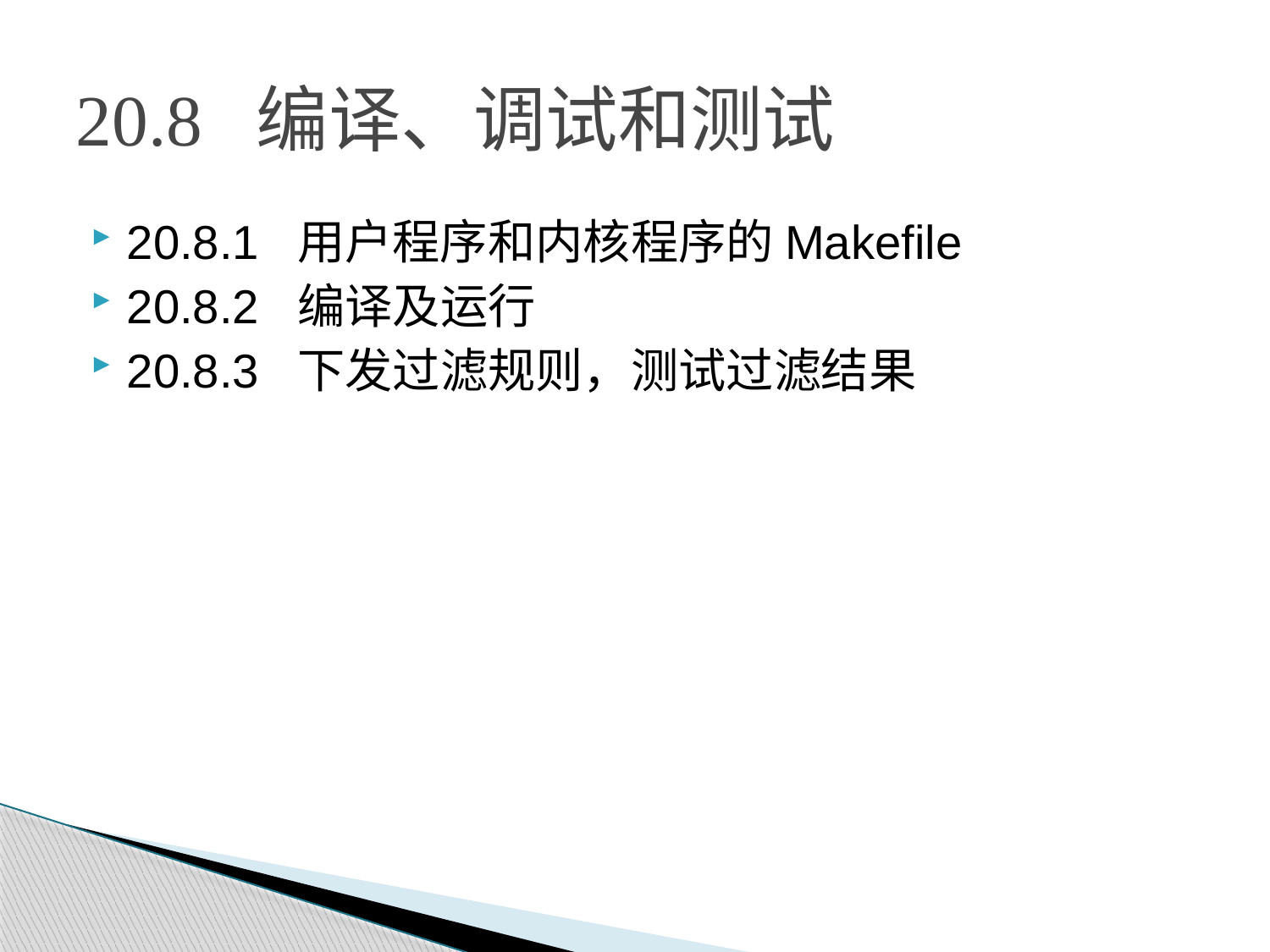

# 20.8  编译、调试和测试
20.8.1  用户程序和内核程序的Makefile
20.8.2  编译及运行
20.8.3  下发过滤规则，测试过滤结果